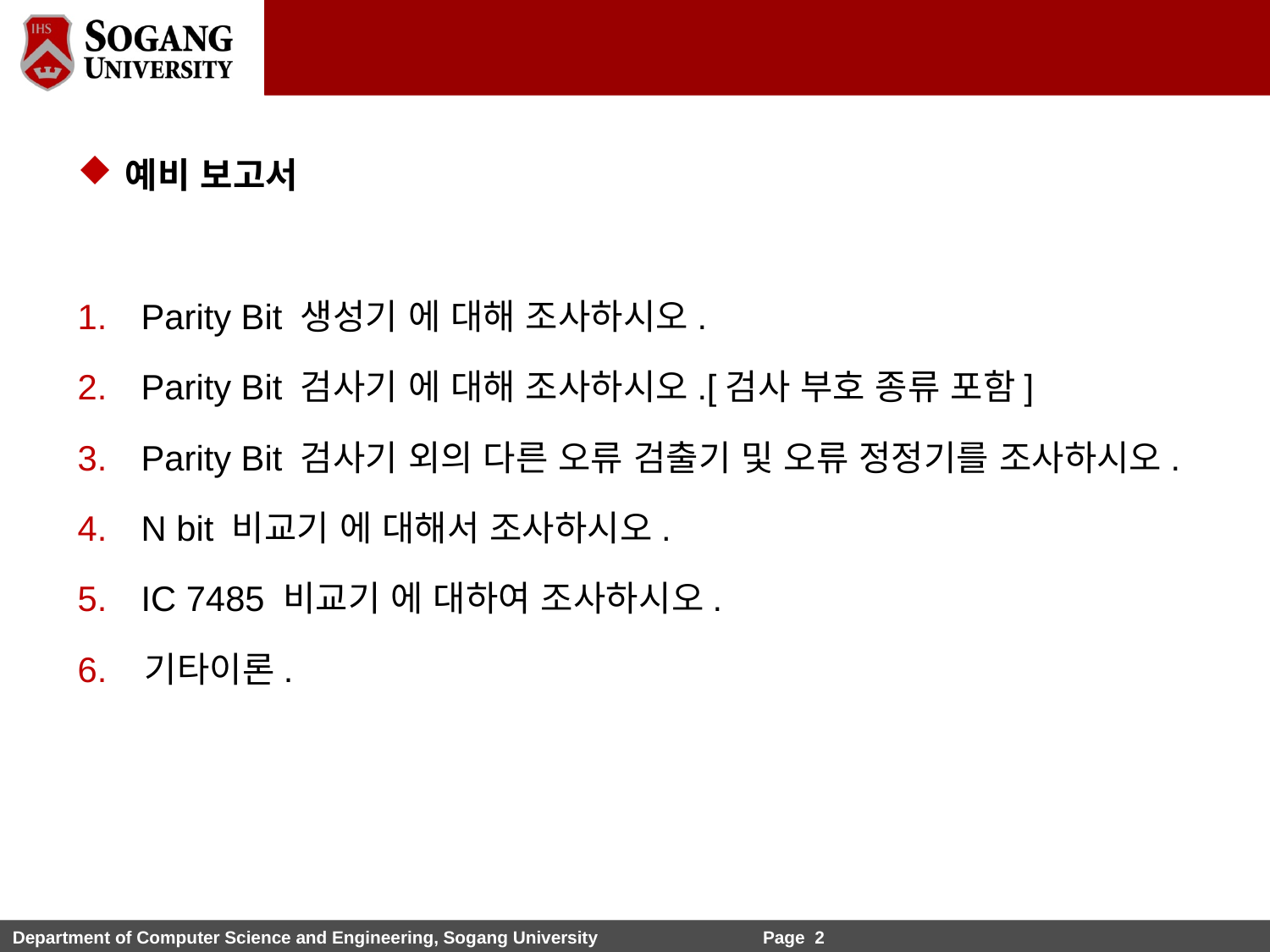

예비 보고서

Parity Bit 생성기 에 대해 조사하시오.
Parity Bit 검사기 에 대해 조사하시오.[검사 부호 종류 포함]
Parity Bit 검사기 외의 다른 오류 검출기 및 오류 정정기를 조사하시오.
N bit 비교기 에 대해서 조사하시오.
IC 7485 비교기 에 대하여 조사하시오.
6.   기타이론.